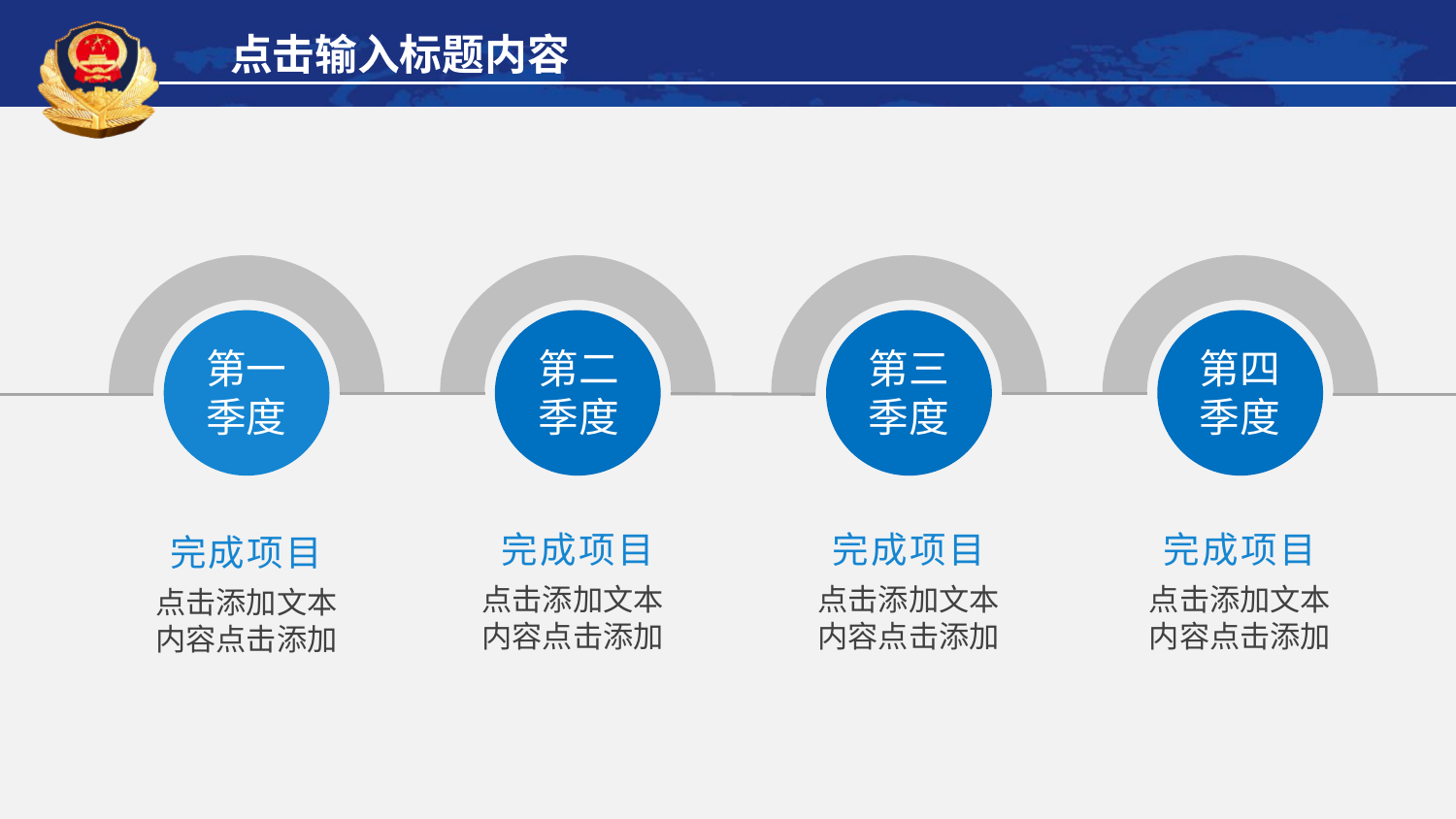

点击输入标题内容

第一
季度

第二
季度

第三
季度

第四
季度
完成项目
点击添加文本内容点击添加
完成项目
点击添加文本内容点击添加
完成项目
点击添加文本内容点击添加
完成项目
点击添加文本内容点击添加
延时符